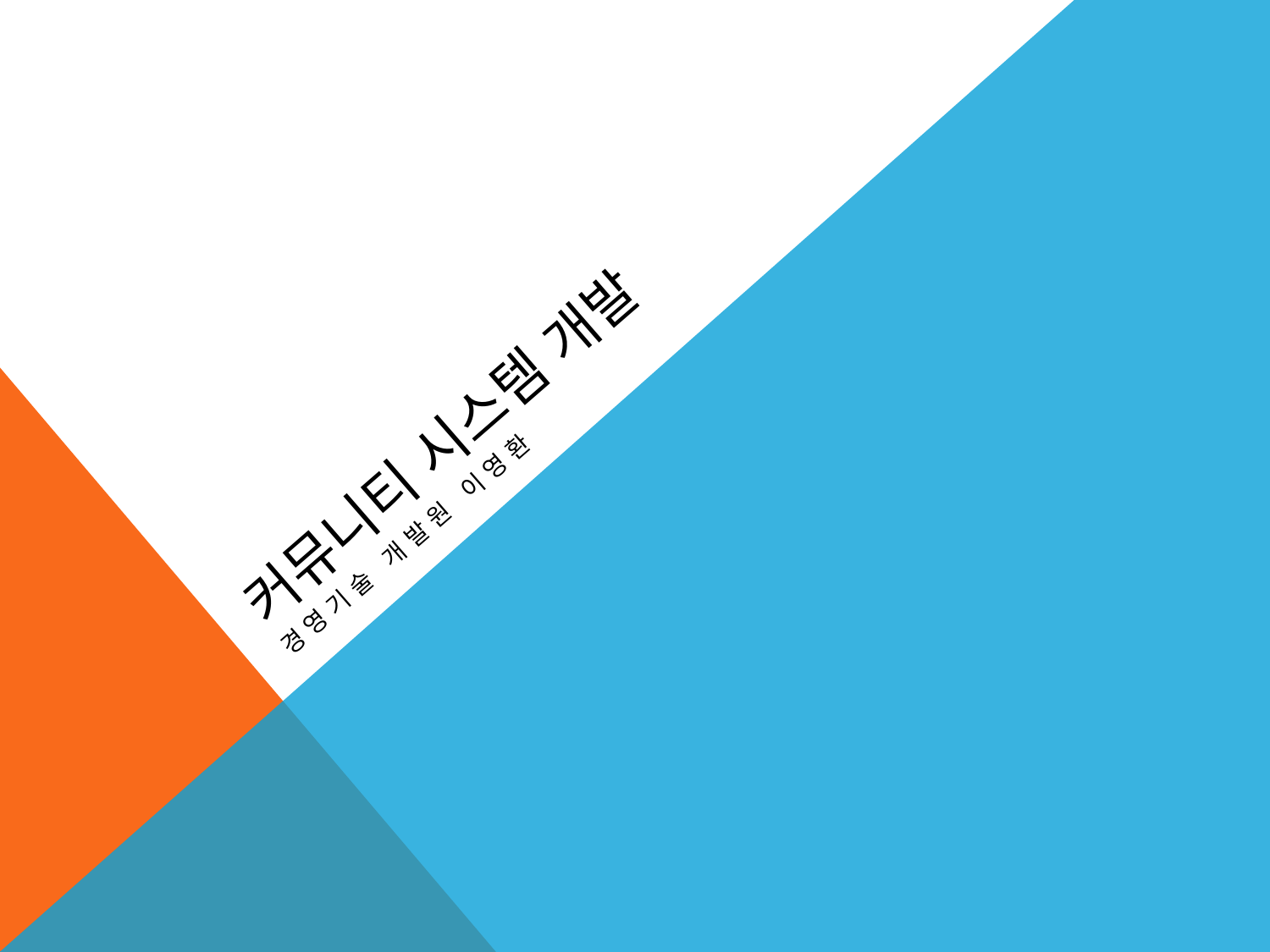

# 커뮤니티 시스템 개발
경영기술 개발원 이영환